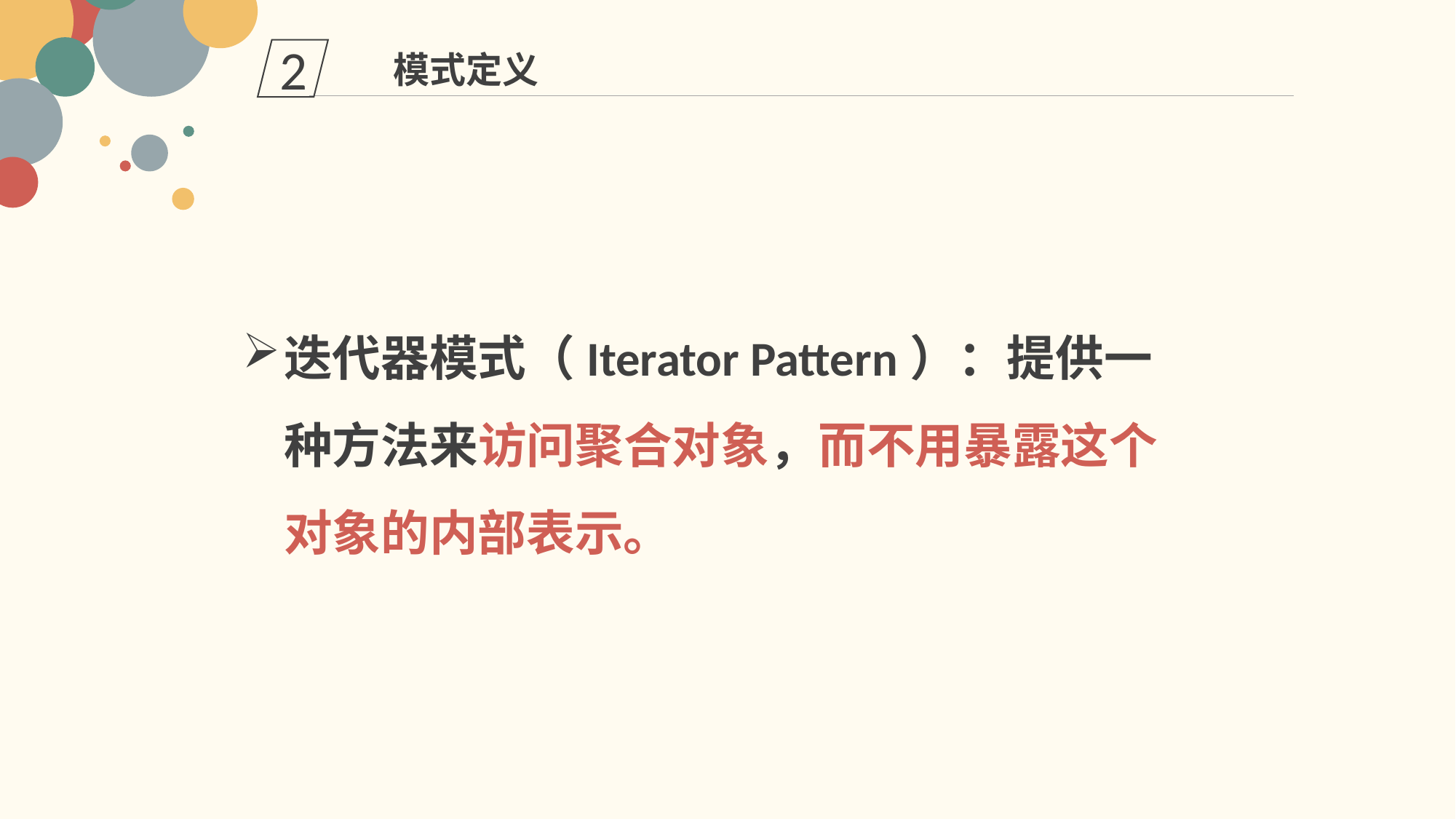

2
模式定义
迭代器模式（Iterator Pattern）：提供一种方法来访问聚合对象，而不用暴露这个对象的内部表示。